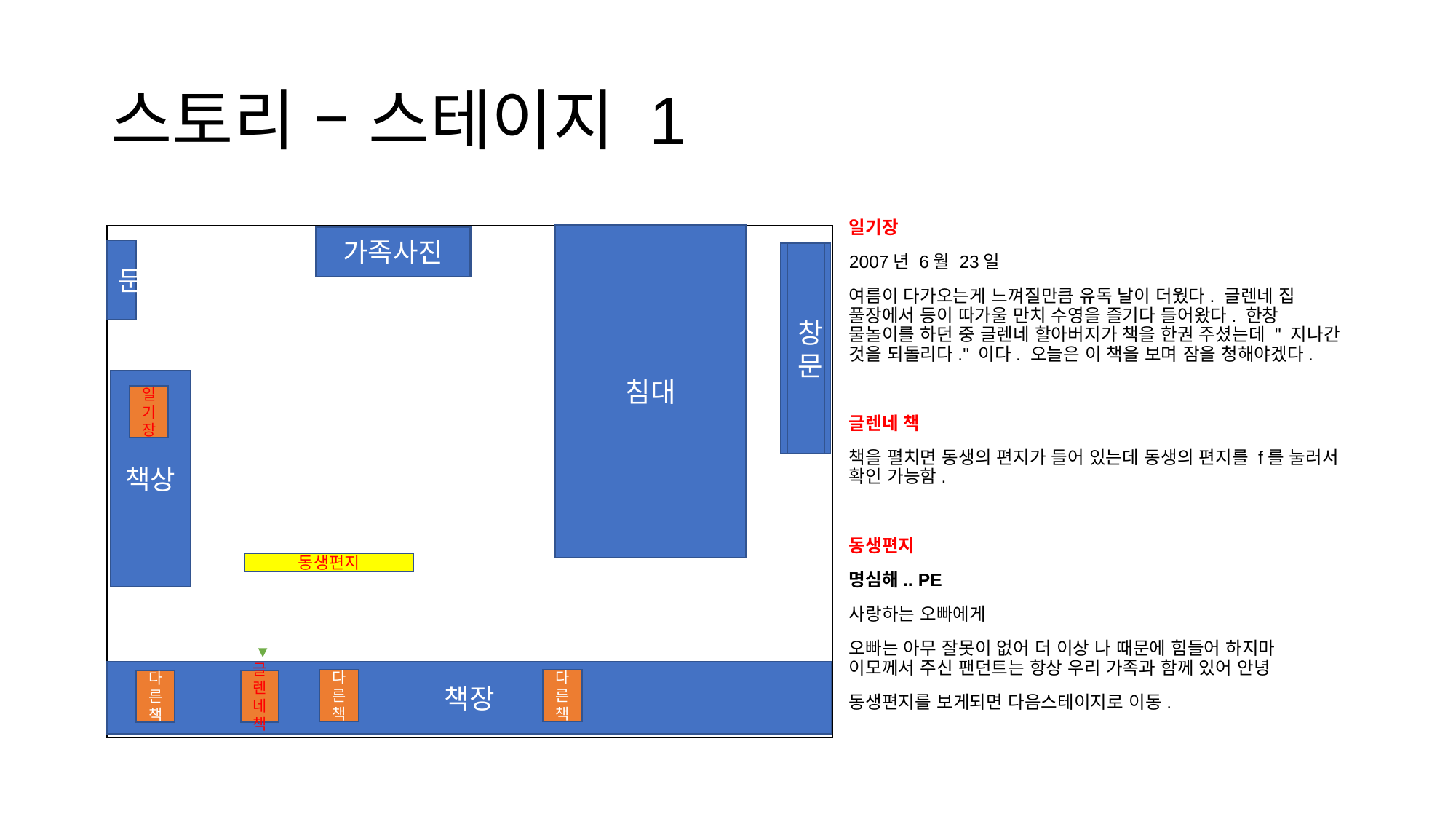

# 스토리 – 스테이지 1
일기장
2007년 6월 23일
여름이 다가오는게 느껴질만큼 유독 날이 더웠다. 글렌네 집 풀장에서 등이 따가울 만치 수영을 즐기다 들어왔다. 한창 물놀이를 하던 중 글렌네 할아버지가 책을 한권 주셨는데 " 지나간 것을 되돌리다." 이다. 오늘은 이 책을 보며 잠을 청해야겠다.

글렌네 책
책을 펼치면 동생의 편지가 들어 있는데 동생의 편지를 f를 눌러서 확인 가능함.

동생편지
명심해.. PE
사랑하는 오빠에게
오빠는 아무 잘못이 없어 더 이상 나 때문에 힘들어 하지마 이모께서 주신 팬던트는 항상 우리 가족과 함께 있어 안녕
동생편지를 보게되면 다음스테이지로 이동.
침대

가족사진
문
창문
책상
일기장
동생편지
책장
다른책
다른책
다른책
글렌네책